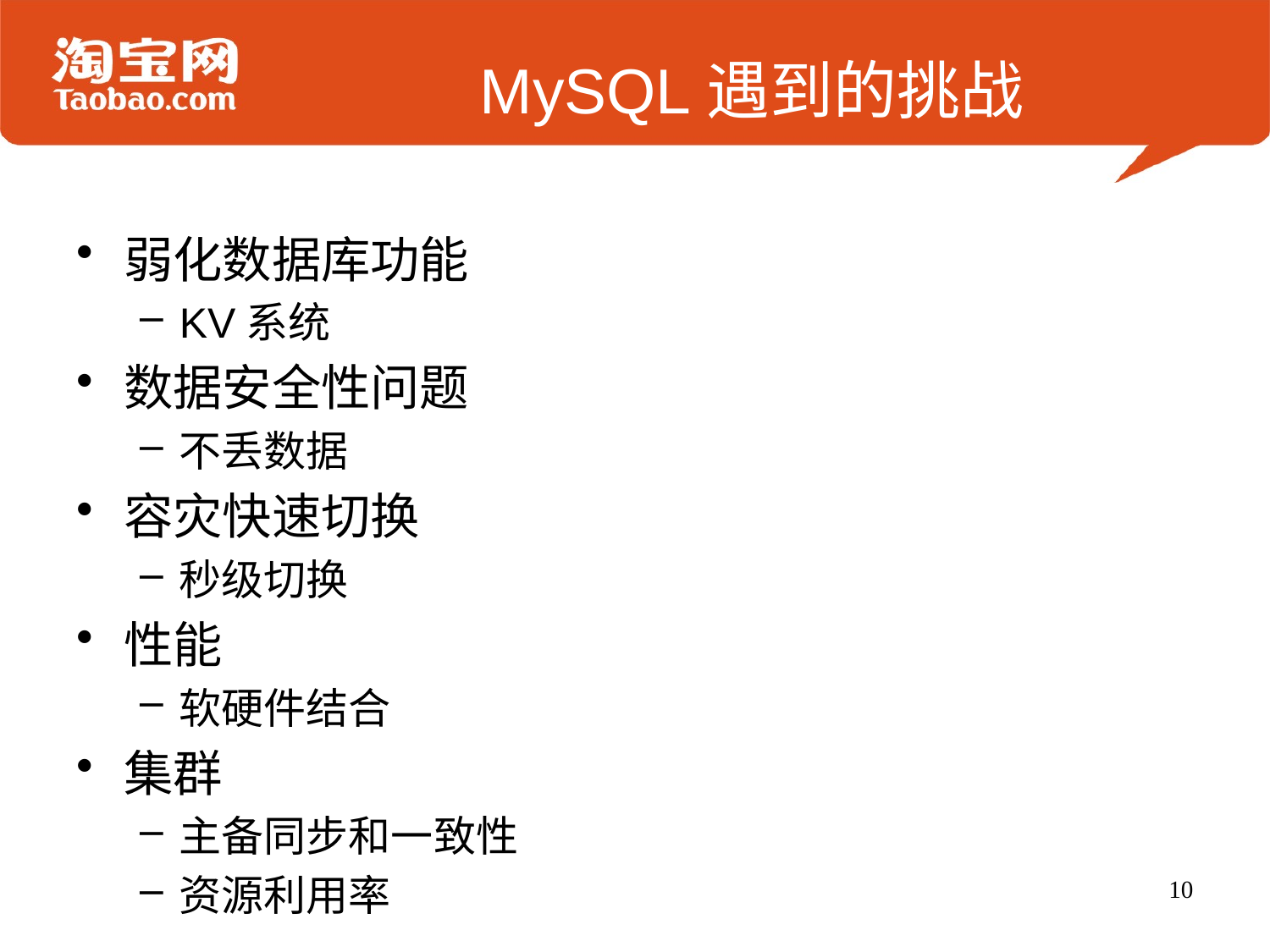

# MySQL遇到的挑战
弱化数据库功能
KV系统
数据安全性问题
不丢数据
容灾快速切换
秒级切换
性能
软硬件结合
集群
主备同步和一致性
资源利用率

10